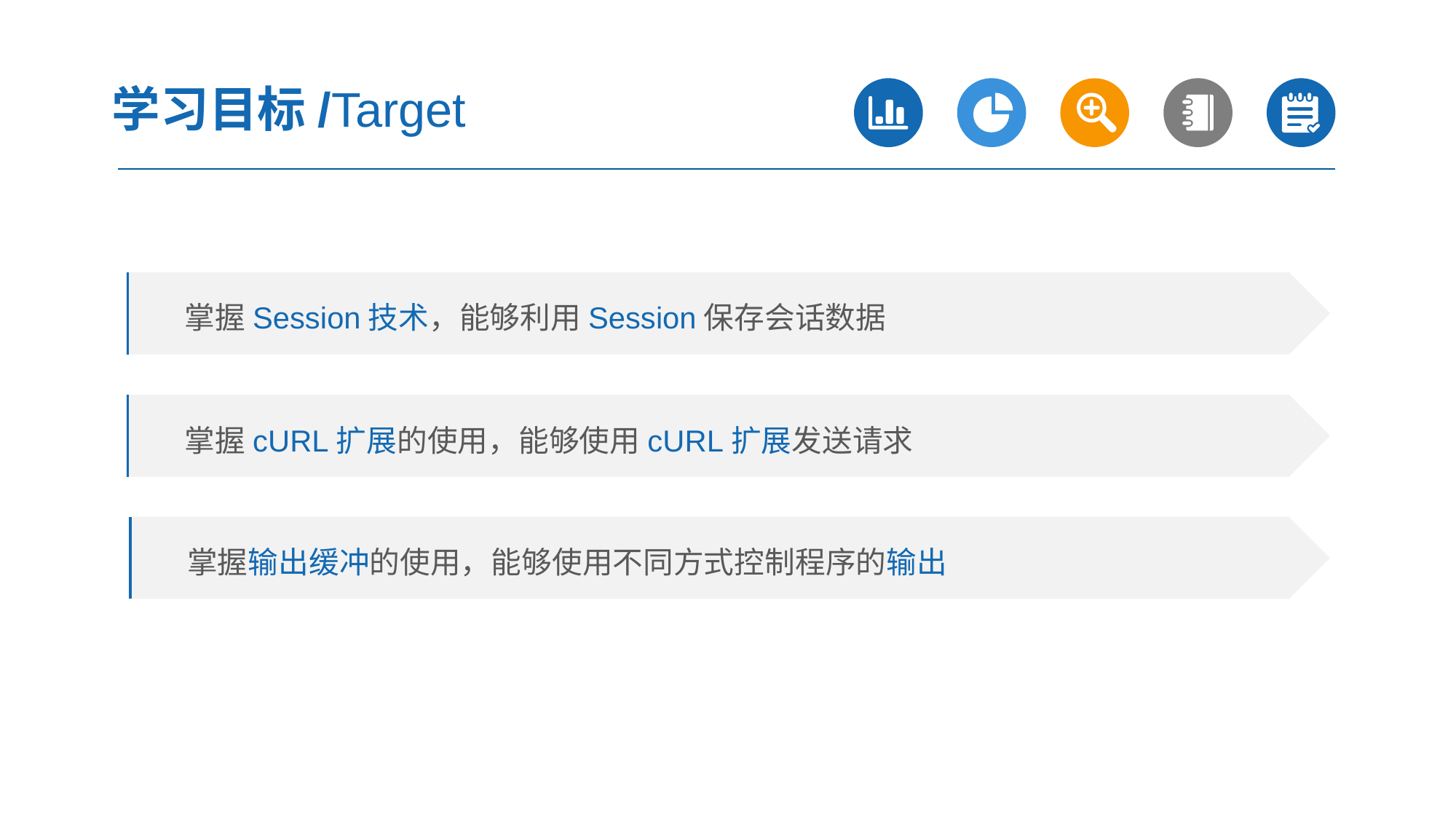

学习目标/Target
      掌握Session技术，能够利用Session保存会话数据

      掌握cURL扩展的使用，能够使用cURL扩展发送请求

      掌握输出缓冲的使用，能够使用不同方式控制程序的输出